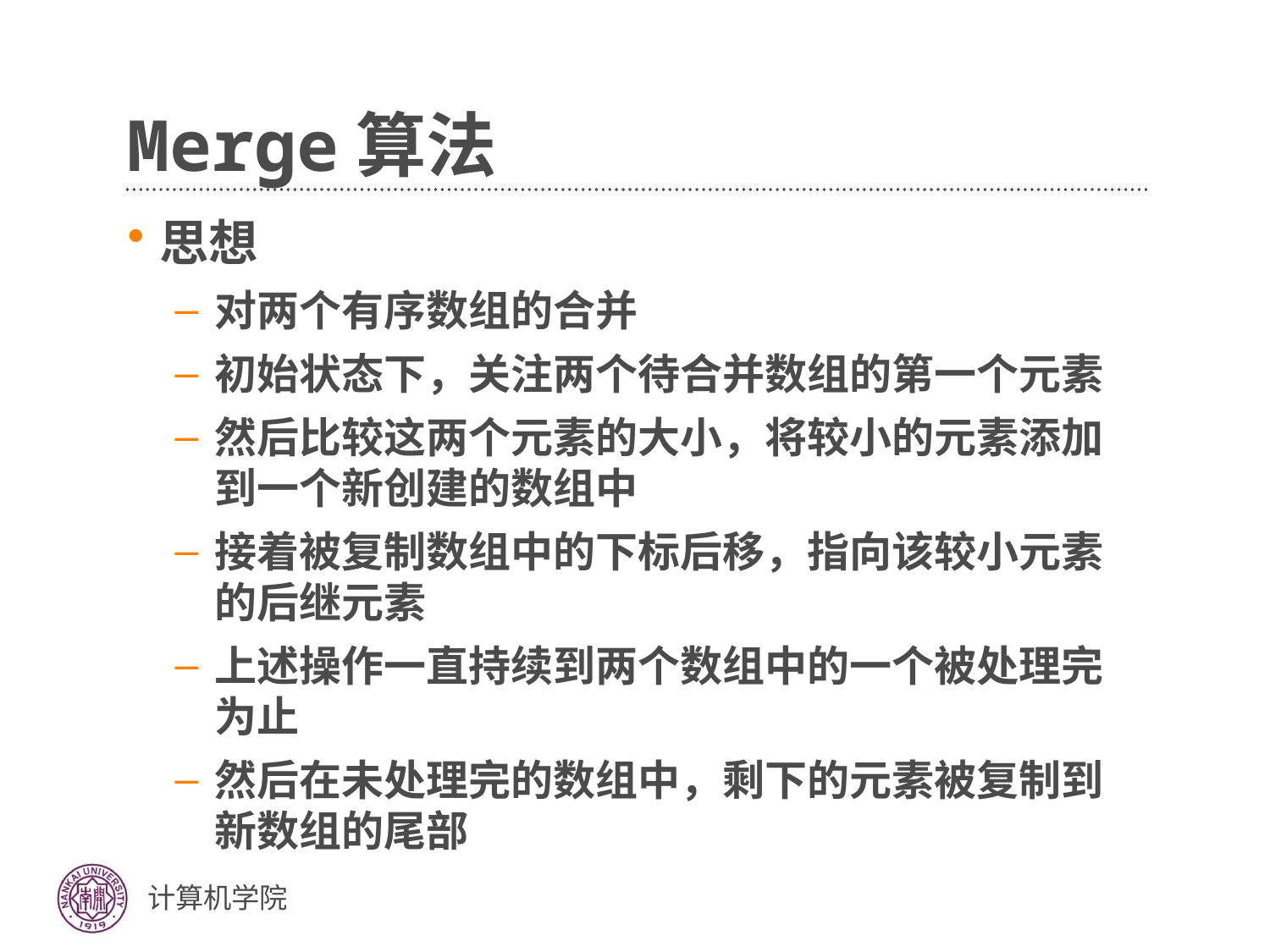

# Merge算法
思想
对两个有序数组的合并
初始状态下，关注两个待合并数组的第一个元素
然后比较这两个元素的大小，将较小的元素添加到一个新创建的数组中
接着被复制数组中的下标后移，指向该较小元素的后继元素
上述操作一直持续到两个数组中的一个被处理完为止
然后在未处理完的数组中，剩下的元素被复制到新数组的尾部
10